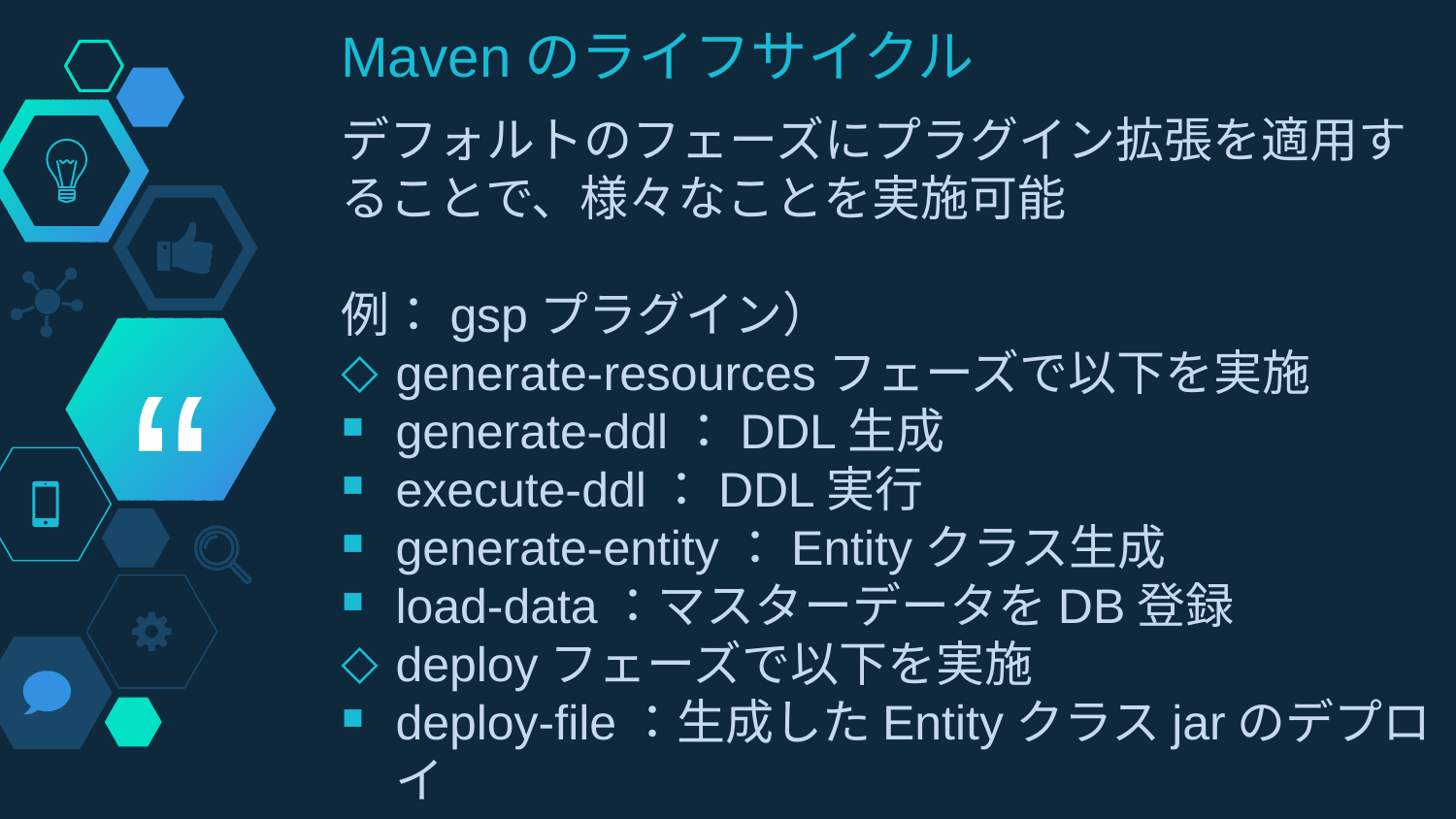

Mavenのライフサイクル
デフォルトのフェーズにプラグイン拡張を適用することで、様々なことを実施可能

例：gspプラグイン）
generate-resourcesフェーズで以下を実施
generate-ddl：DDL生成
execute-ddl：DDL実行
generate-entity：Entityクラス生成
load-data：マスターデータをDB登録
deployフェーズで以下を実施
deploy-file：生成したEntityクラスjarのデプロイ